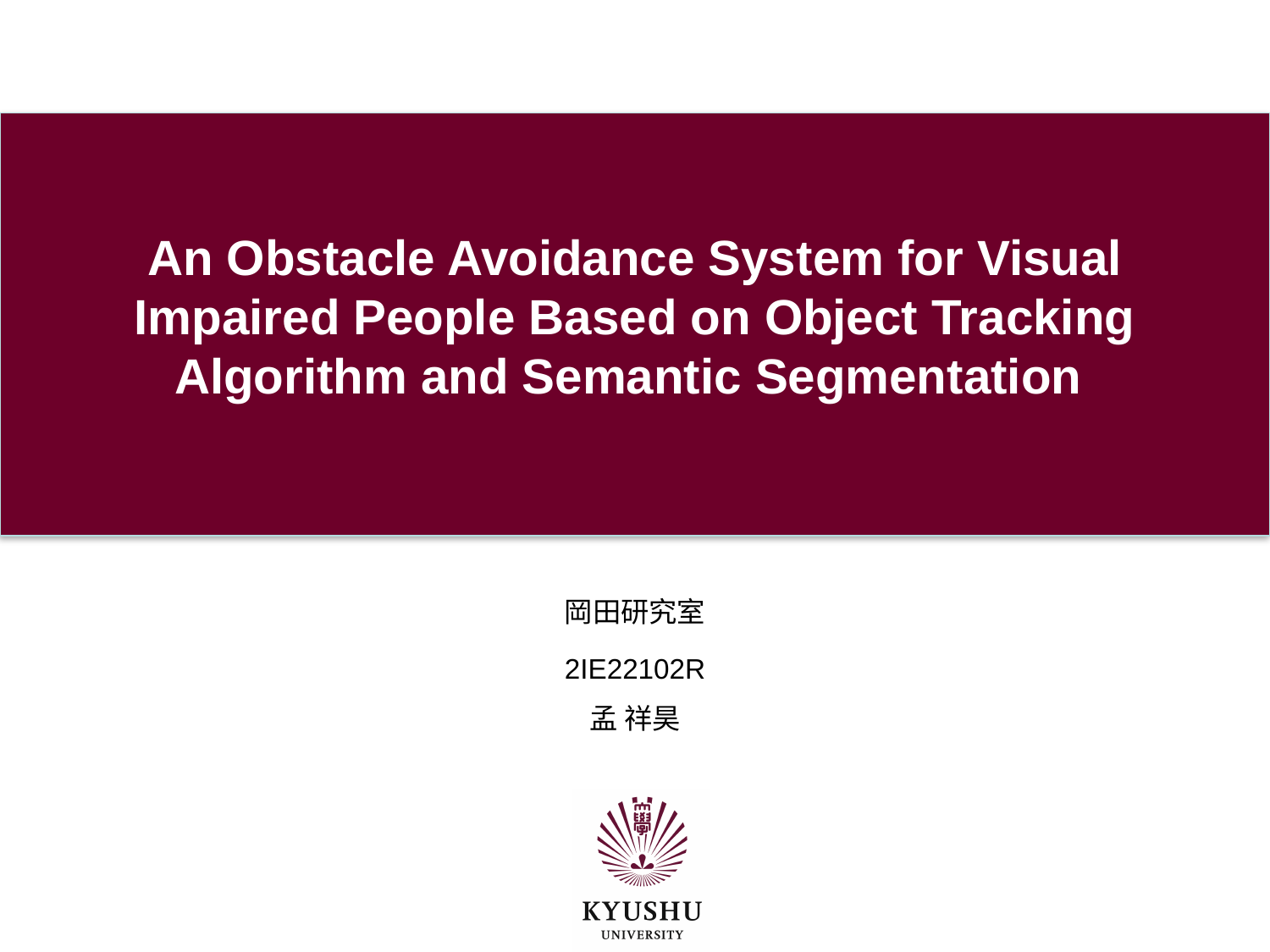

# An Obstacle Avoidance System for Visual Impaired People Based on Object Tracking Algorithm and Semantic Segmentation

岡田研究室
2IE22102R
孟 祥昊